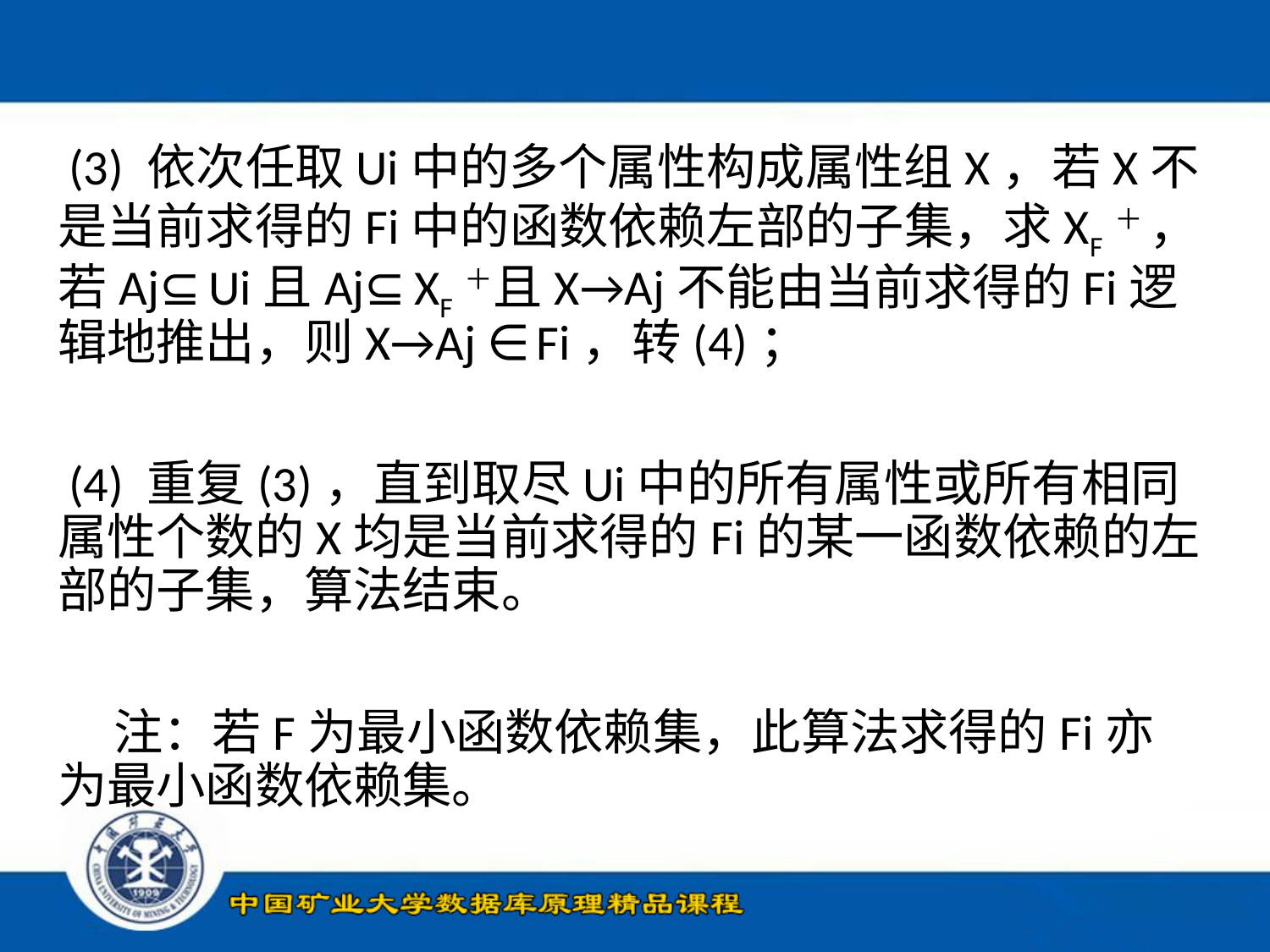

(3) 依次任取Ui中的多个属性构成属性组X，若X不是当前求得的Fi中的函数依赖左部的子集，求XF＋ ，若Aj⊆Ui且Aj⊆XF＋且X→Aj不能由当前求得的Fi逻辑地推出，则X→Aj ∈Fi，转(4)；

 (4) 重复(3)，直到取尽Ui中的所有属性或所有相同属性个数的X均是当前求得的Fi的某一函数依赖的左部的子集，算法结束。

    注：若F为最小函数依赖集，此算法求得的Fi亦为最小函数依赖集。